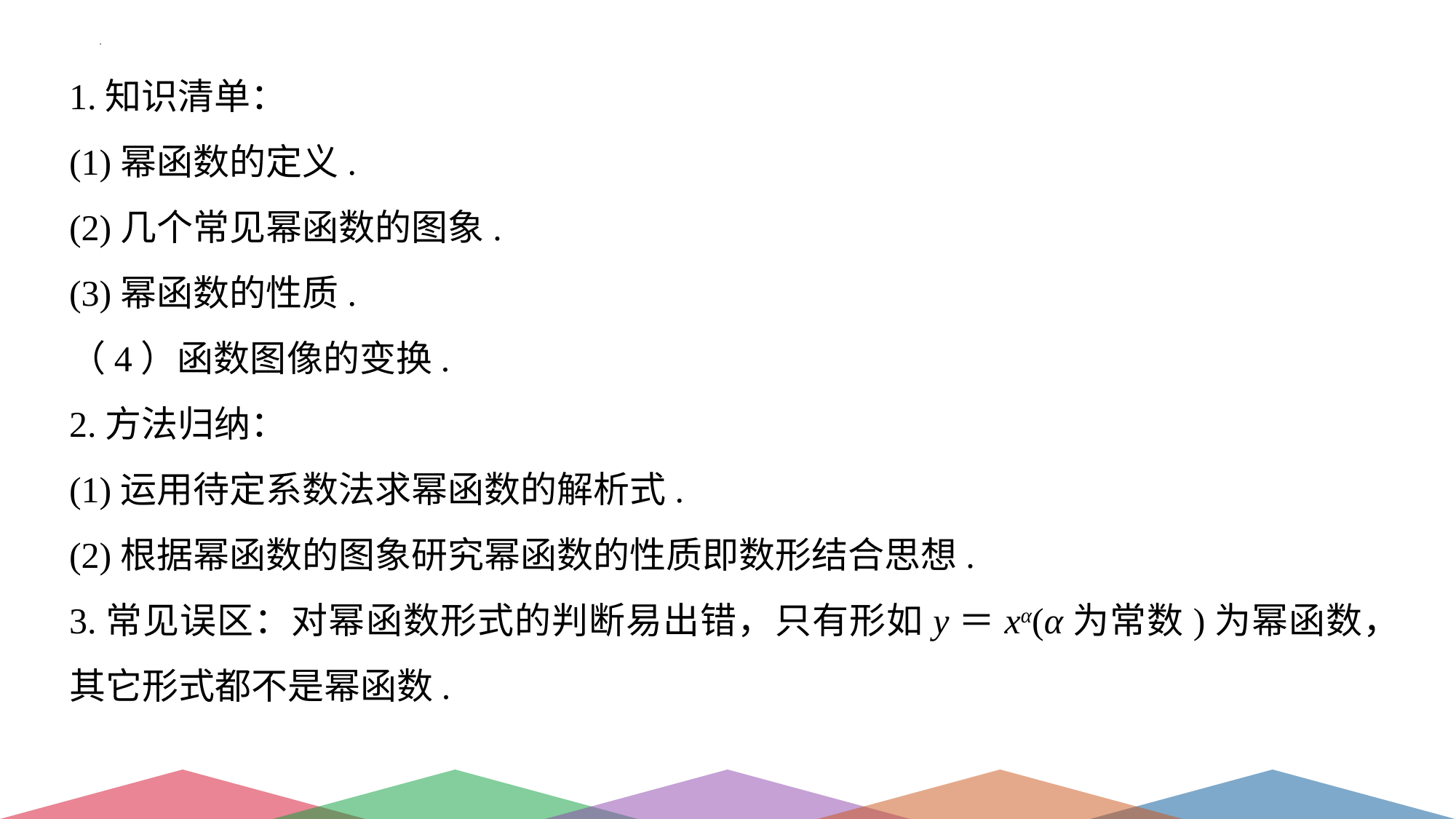

1.知识清单：
(1)幂函数的定义.
(2)几个常见幂函数的图象.
(3)幂函数的性质.
（4）函数图像的变换.
2.方法归纳：
(1)运用待定系数法求幂函数的解析式.
(2)根据幂函数的图象研究幂函数的性质即数形结合思想.
3.常见误区：对幂函数形式的判断易出错，只有形如y＝xα(α为常数)为幂函数，其它形式都不是幂函数.